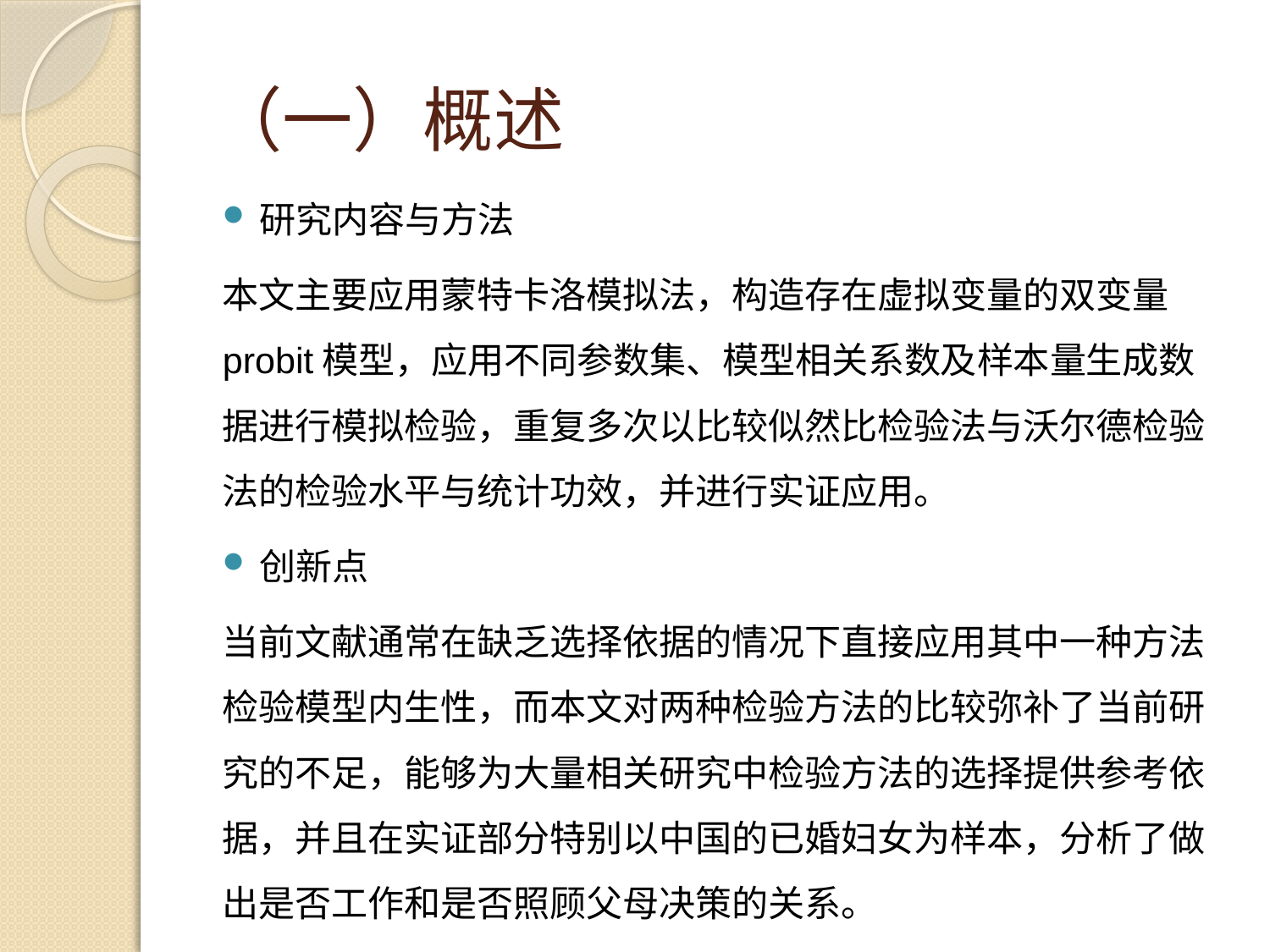

# （一）概述
研究内容与方法
本文主要应用蒙特卡洛模拟法，构造存在虚拟变量的双变量probit模型，应用不同参数集、模型相关系数及样本量生成数据进行模拟检验，重复多次以比较似然比检验法与沃尔德检验法的检验水平与统计功效，并进行实证应用。
创新点
当前文献通常在缺乏选择依据的情况下直接应用其中一种方法检验模型内生性，而本文对两种检验方法的比较弥补了当前研究的不足，能够为大量相关研究中检验方法的选择提供参考依据，并且在实证部分特别以中国的已婚妇女为样本，分析了做出是否工作和是否照顾父母决策的关系。